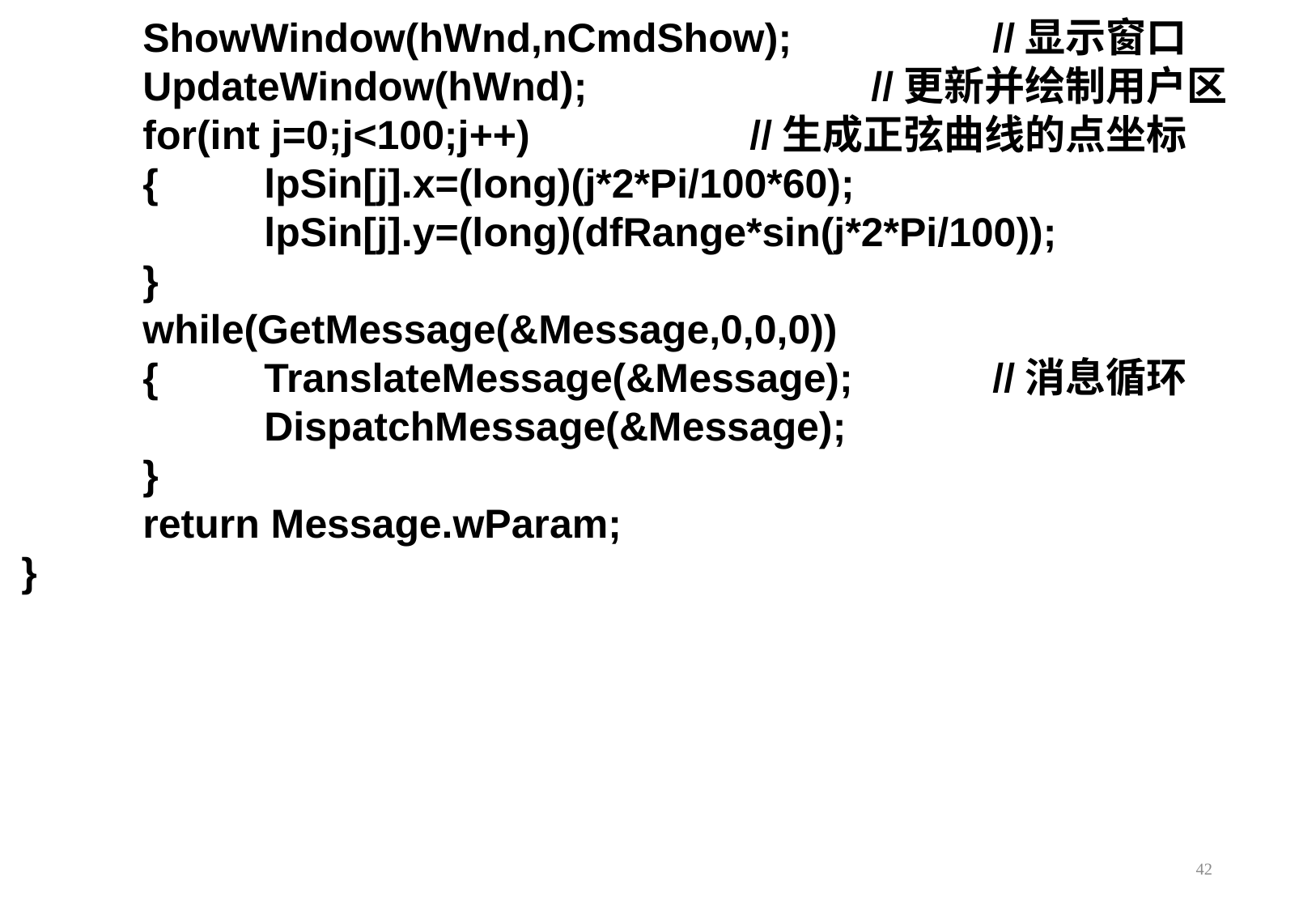

ShowWindow(hWnd,nCmdShow);		//显示窗口
	UpdateWindow(hWnd);			//更新并绘制用户区
	for(int j=0;j<100;j++)		//生成正弦曲线的点坐标
	{	lpSin[j].x=(long)(j*2*Pi/100*60);
		lpSin[j].y=(long)(dfRange*sin(j*2*Pi/100));
	}
	while(GetMessage(&Message,0,0,0))
	{	TranslateMessage(&Message);		//消息循环
		DispatchMessage(&Message);
	}
	return Message.wParam;
}
42